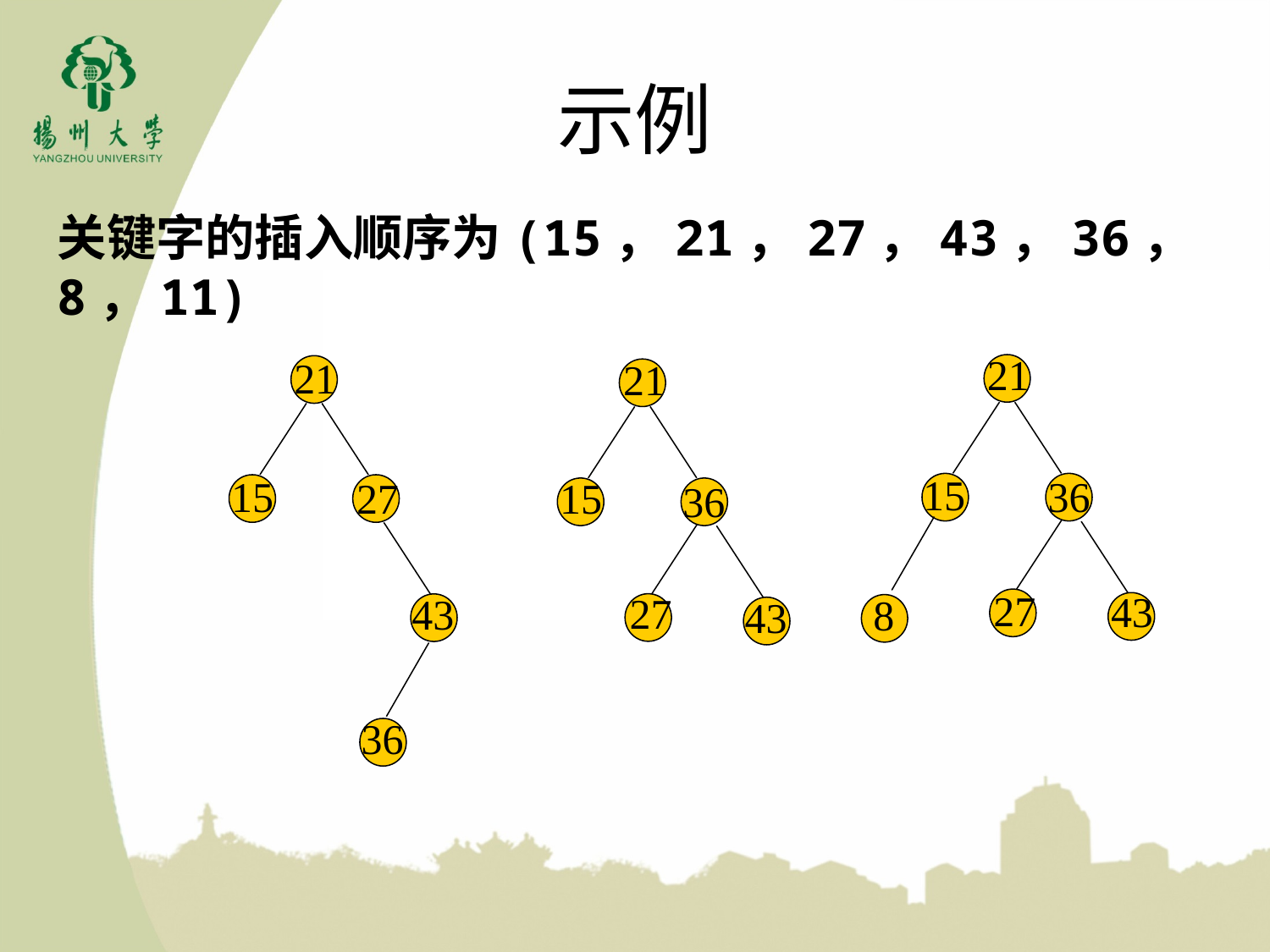

# 示例
关键字的插入顺序为(15，21，27，43，36，8，11)
21

15
36

27
43
8

21

15
27

43

36

21

15
36

27
43

38